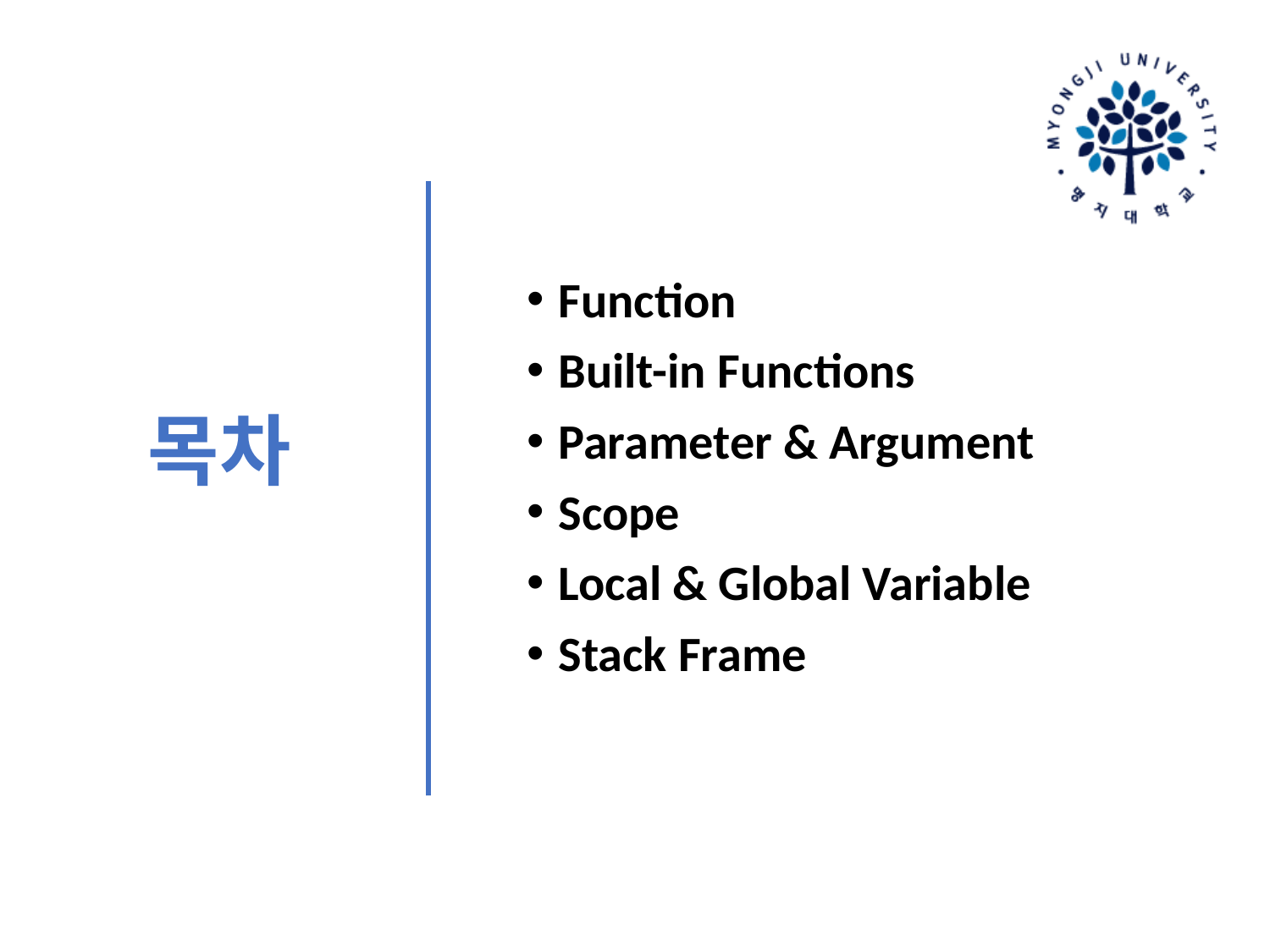

Function
Built-in Functions
Parameter & Argument
Scope
Local & Global Variable
Stack Frame
# 목차